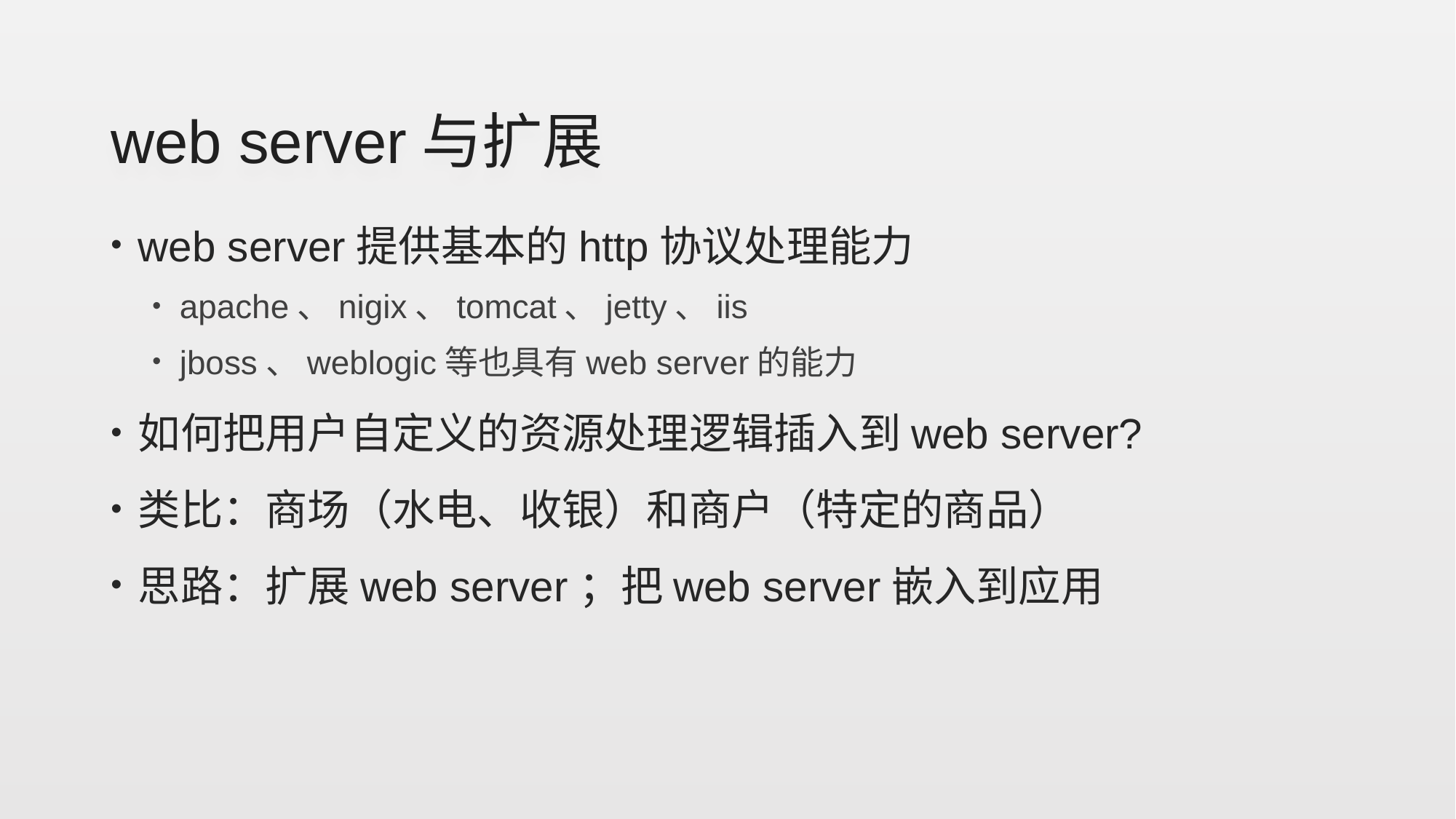

# web server与扩展
web server提供基本的http协议处理能力
apache、nigix、tomcat、jetty、iis
jboss、weblogic等也具有web server的能力
如何把用户自定义的资源处理逻辑插入到web server?
类比：商场（水电、收银）和商户（特定的商品）
思路：扩展web server；把web server嵌入到应用